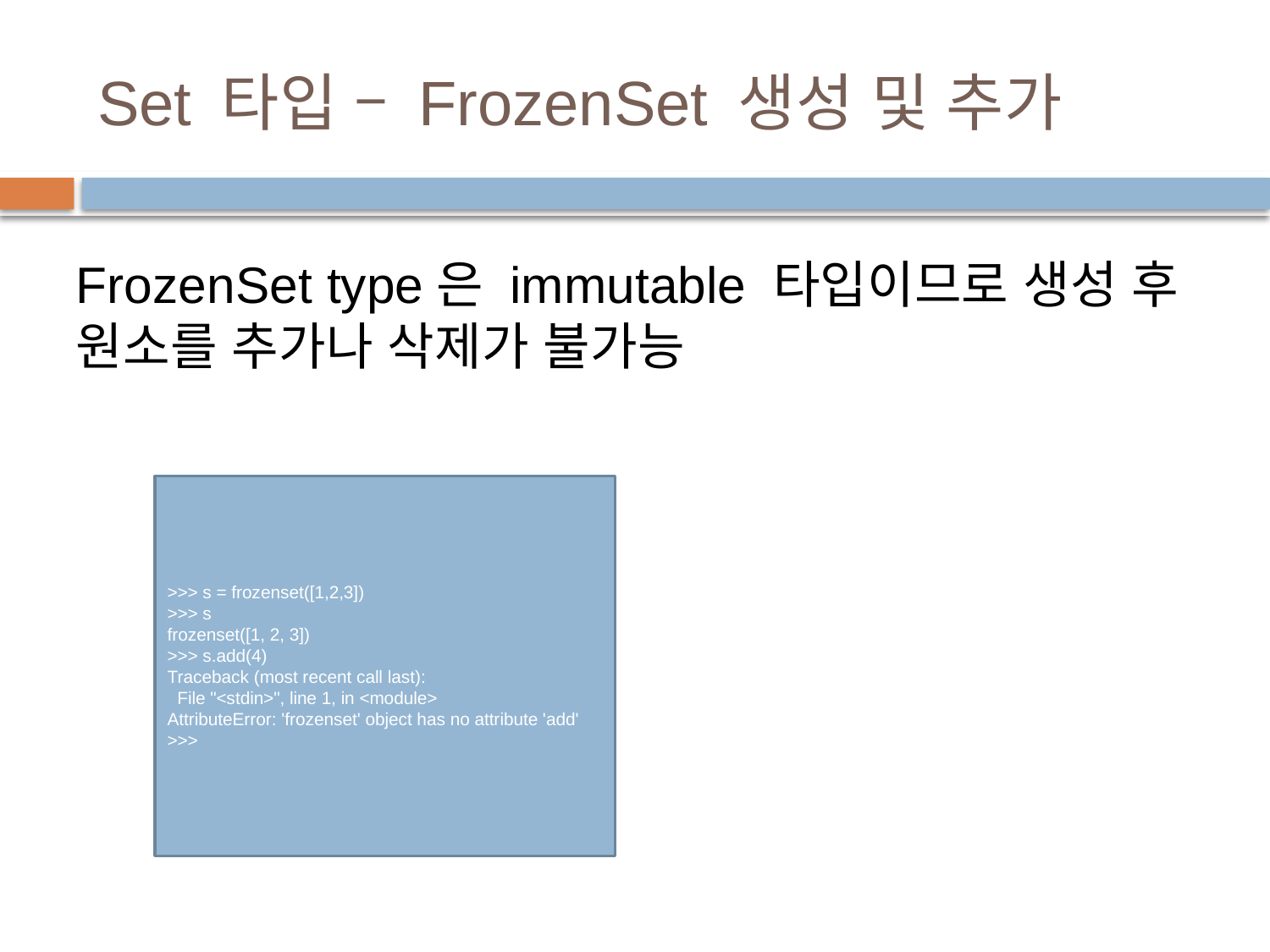

# Set 타입 – FrozenSet 생성 및 추가
FrozenSet type은 immutable 타입이므로 생성 후 원소를 추가나 삭제가 불가능

>>> s = frozenset([1,2,3])
>>> s
frozenset([1, 2, 3])
>>> s.add(4)
Traceback (most recent call last):
  File "<stdin>", line 1, in <module>
AttributeError: 'frozenset' object has no attribute 'add'
>>>